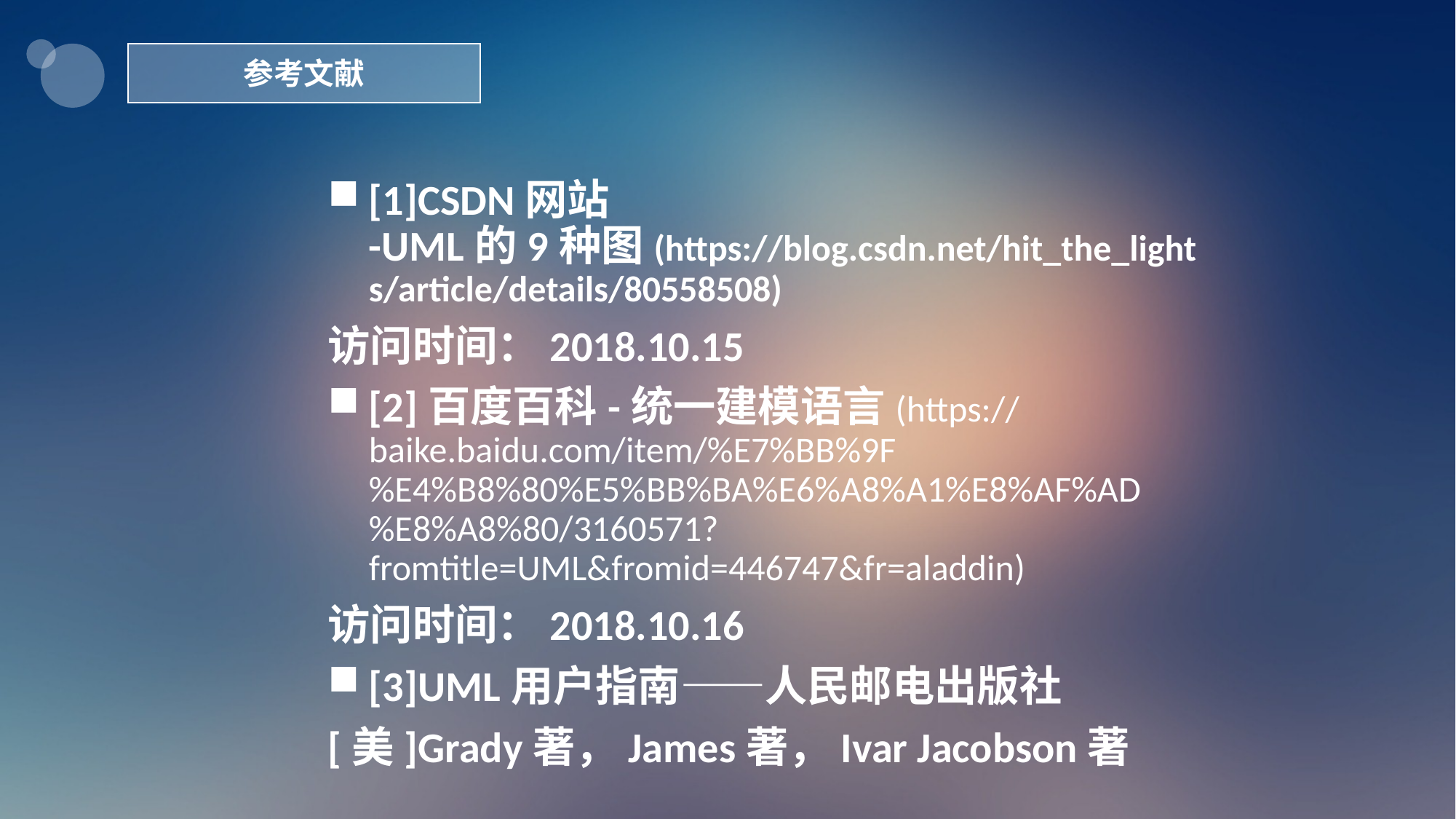

参考文献
[1]CSDN网站 -UML的9种图(https://blog.csdn.net/hit_the_lights/article/details/80558508)
访问时间：2018.10.15
[2]百度百科-统一建模语言(https://baike.baidu.com/item/%E7%BB%9F%E4%B8%80%E5%BB%BA%E6%A8%A1%E8%AF%AD%E8%A8%80/3160571?fromtitle=UML&fromid=446747&fr=aladdin)
访问时间：2018.10.16
[3]UML用户指南——人民邮电出版社
[美]Grady著，James著，Ivar Jacobson著